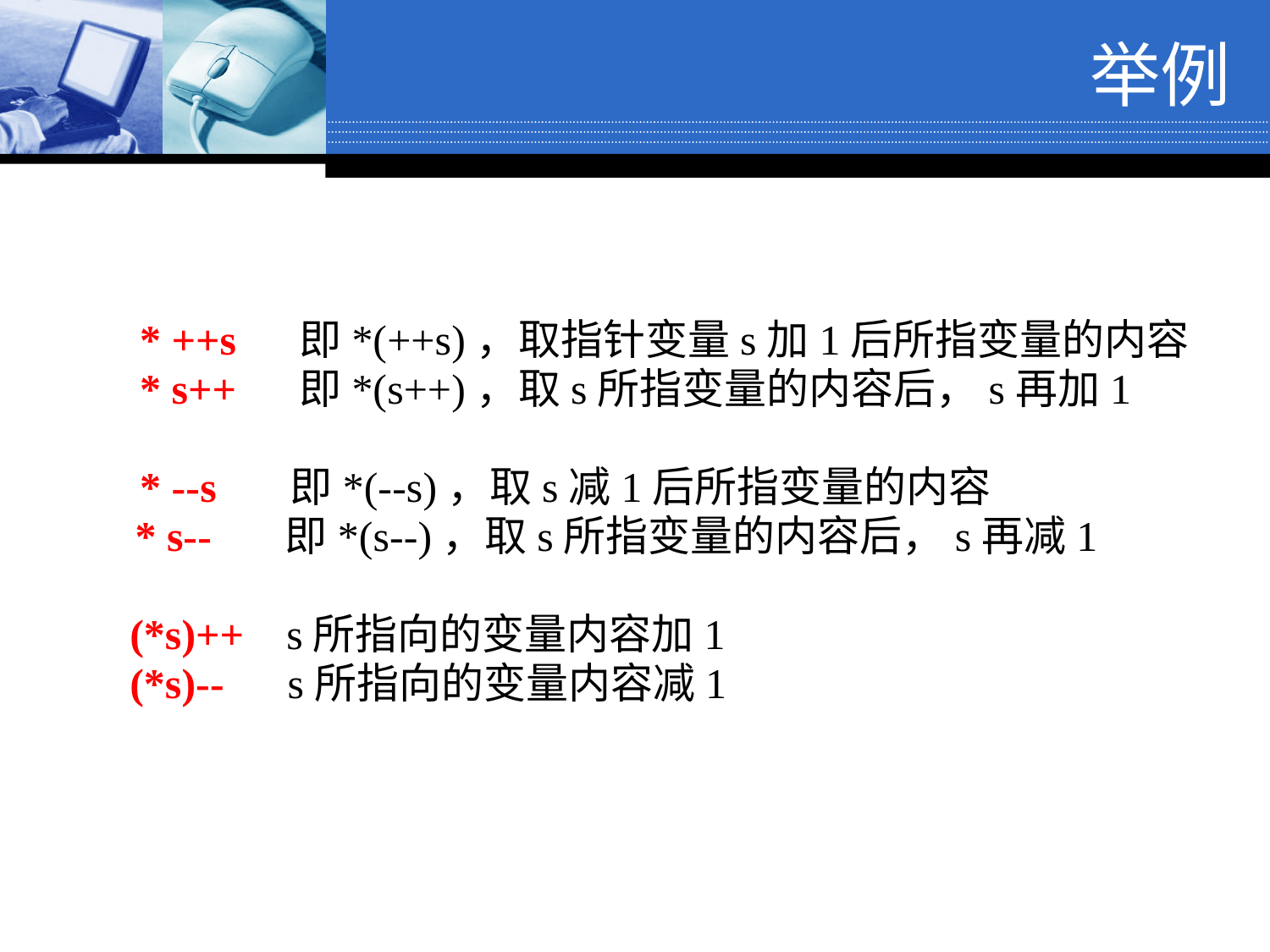

举例

　* ++s     即*(++s)，取指针变量s加1后所指变量的内容
　* s++     即*(s++)，取s所指变量的内容后，s再加1

　* --s      即*(--s)，取s减1后所指变量的内容
 	* s--      即*(s--)，取s所指变量的内容后，s再减1

    (*s)++    s所指向的变量内容加1
    (*s)--      s所指向的变量内容减1